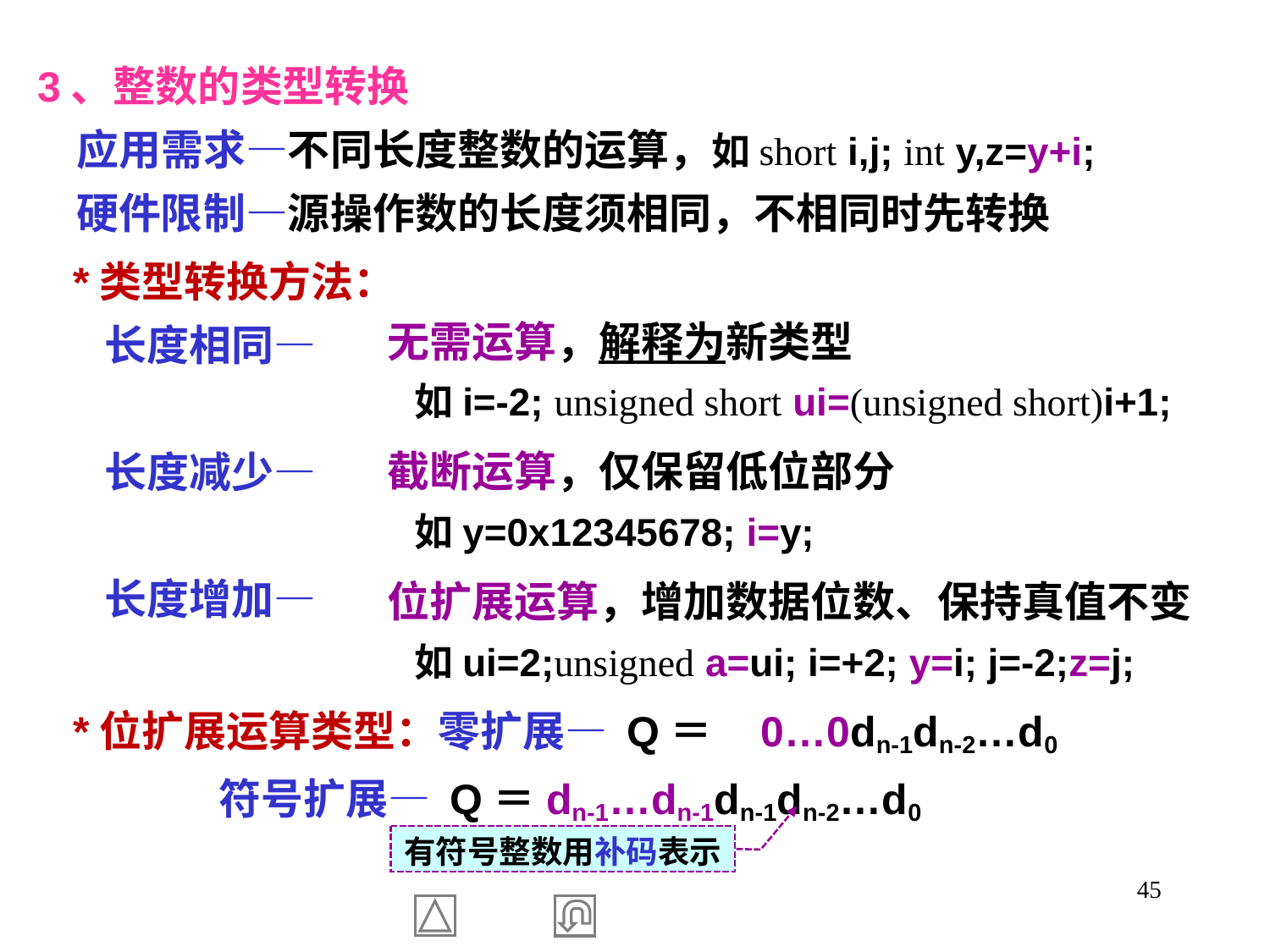

3、整数的类型转换
   应用需求—不同长度整数的运算，如short i,j; int y,z=y+i;
   硬件限制—源操作数的长度须相同，不相同时先转换
   *类型转换方法：
      长度相同—

      长度减少—

      长度增加—

无需运算，解释为新类型
  如i=-2; unsigned short ui=(unsigned short)i+1;
截断运算，仅保留低位部分
  如y=0x12345678; i=y;
位扩展运算，增加数据位数、保持真值不变
  如ui=2;unsigned a=ui; i=+2; y=i; j=-2;z=j;
   *位扩展运算类型：零扩展— Q＝    0…0dn-1dn-2…d0
                  符号扩展— Q＝dn-1…dn-1dn-1dn-2…d0
有符号整数用补码表示
45